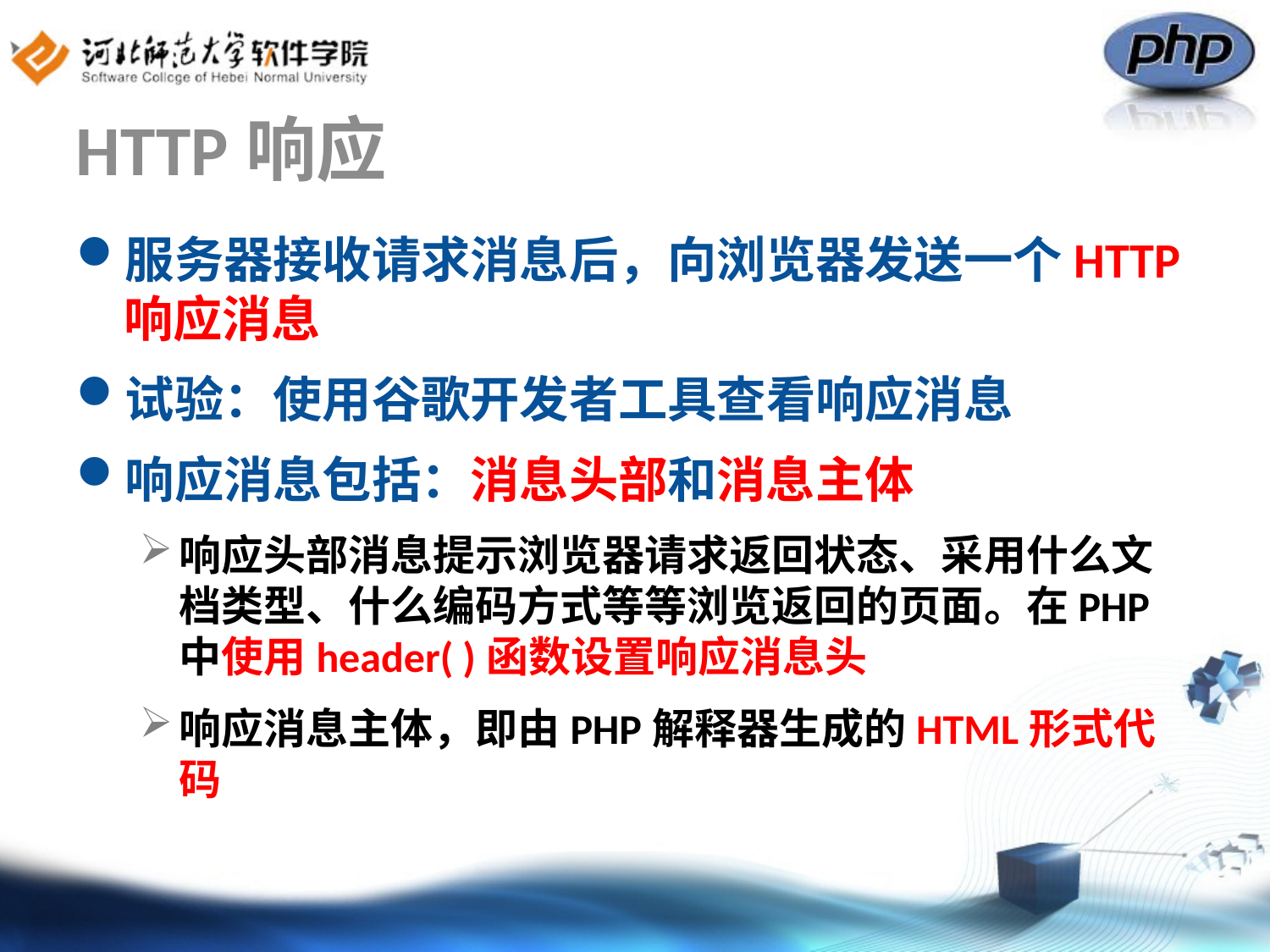

# HTTP响应
服务器接收请求消息后，向浏览器发送一个HTTP响应消息
试验：使用谷歌开发者工具查看响应消息
响应消息包括：消息头部和消息主体
响应头部消息提示浏览器请求返回状态、采用什么文档类型、什么编码方式等等浏览返回的页面。在PHP中使用header( )函数设置响应消息头
响应消息主体，即由PHP解释器生成的HTML形式代码